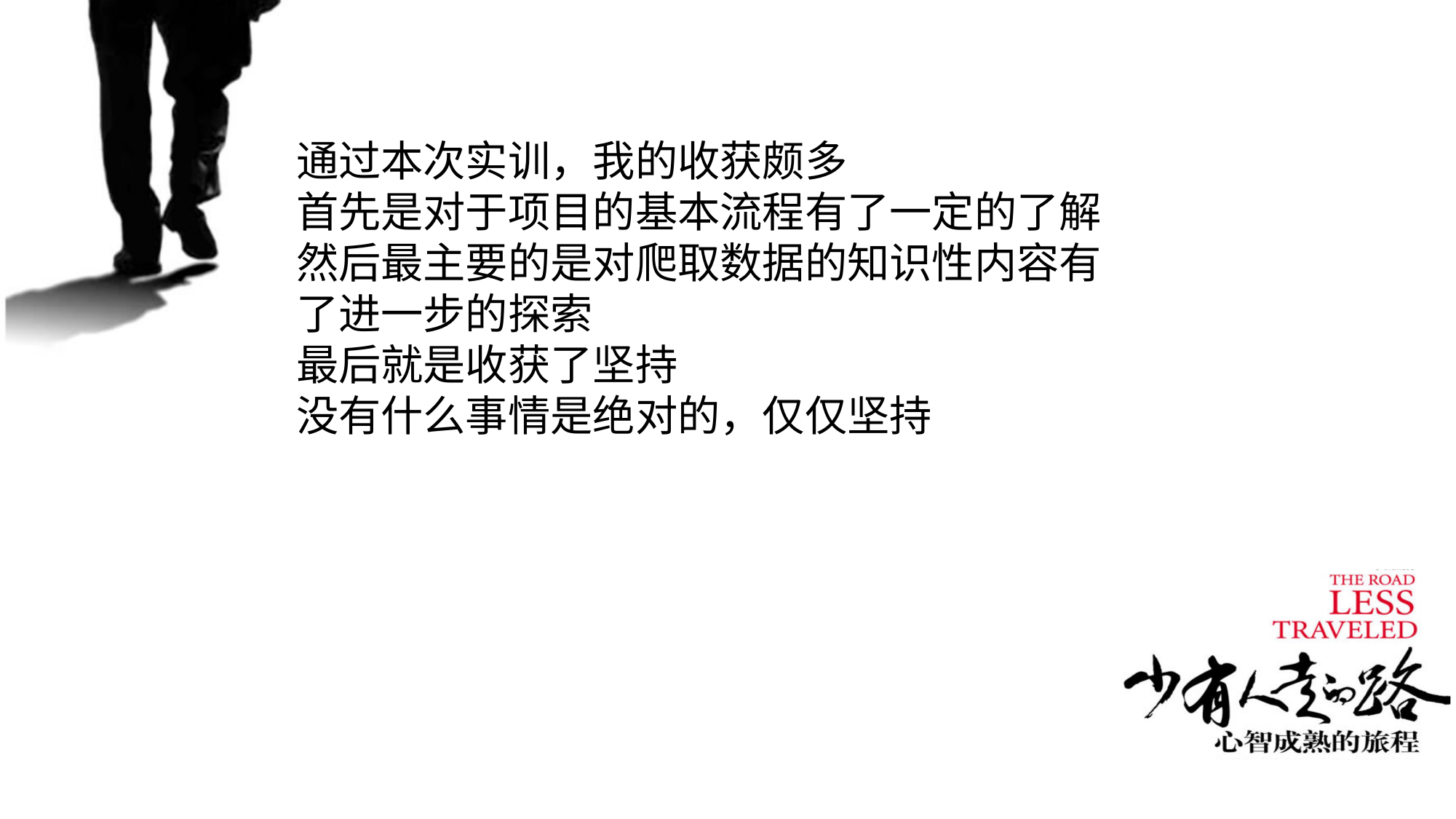

通过本次实训，我的收获颇多
首先是对于项目的基本流程有了一定的了解
然后最主要的是对爬取数据的知识性内容有了进一步的探索
最后就是收获了坚持
没有什么事情是绝对的，仅仅坚持